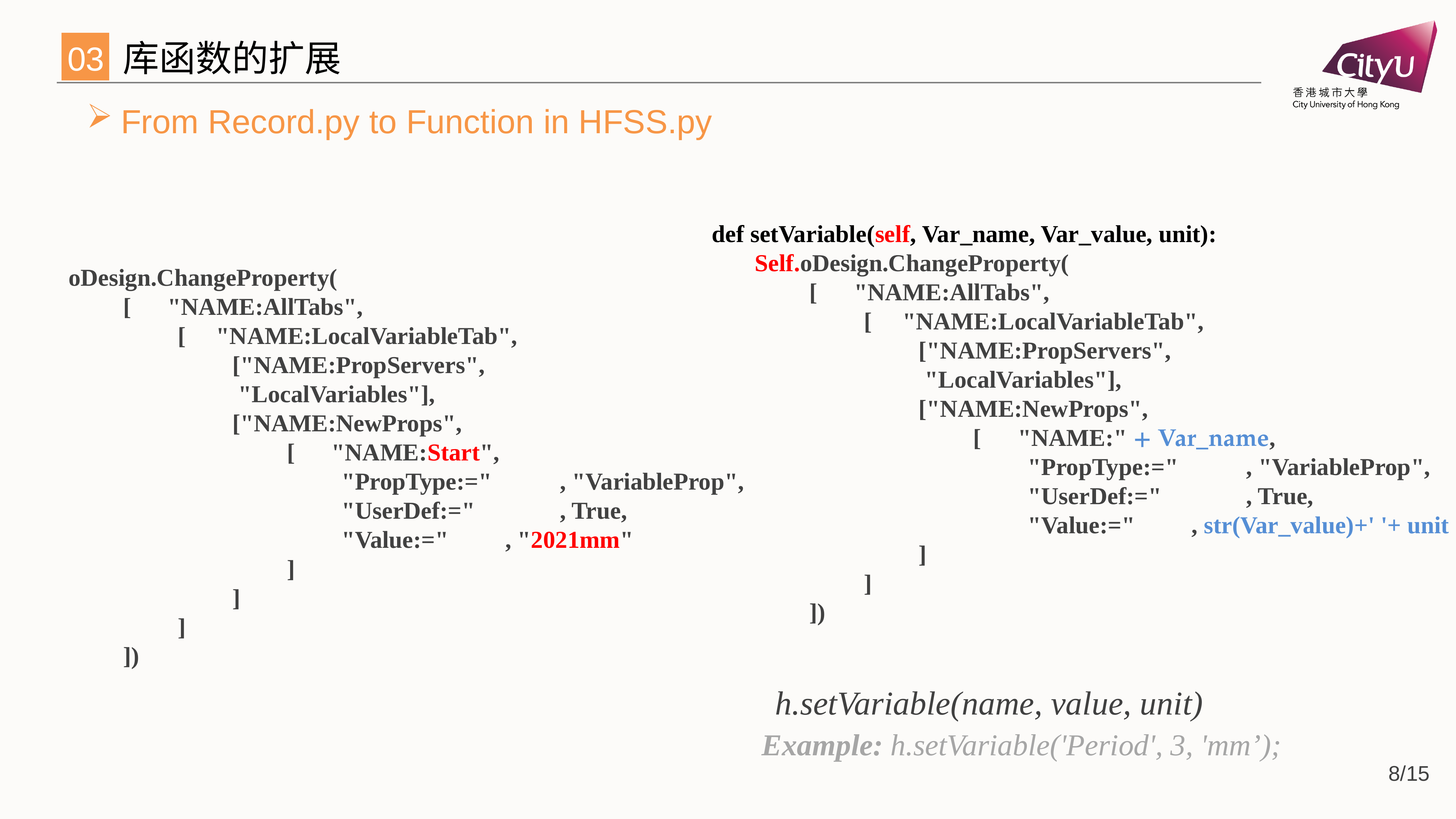

# 库函数的扩展
03
From Record.py to Function in HFSS.py

def setVariable(self, Var_name, Var_value, unit):
Self.oDesign.ChangeProperty(
	[      "NAME:AllTabs",
		[     "NAME:LocalVariableTab",
			["NAME:PropServers",
			 "LocalVariables"],
			["NAME:NewProps",
				[      "NAME:" + Var_name,
					"PropType:="		, "VariableProp",
					"UserDef:="		, True,
					"Value:="		, str(Var_value)+' '+ unit ]
			]
		]
	])
oDesign.ChangeProperty(
	[      "NAME:AllTabs",
		[     "NAME:LocalVariableTab",
			["NAME:PropServers",
			 "LocalVariables"],
			["NAME:NewProps",
				[      "NAME:Start",
					"PropType:="		, "VariableProp",
					"UserDef:="		, True,
					"Value:="		, "2021mm"
				]
			]
		]
	])
h.setVariable(name, value, unit)
Example: h.setVariable('Period', 3, 'mm’);
8/15